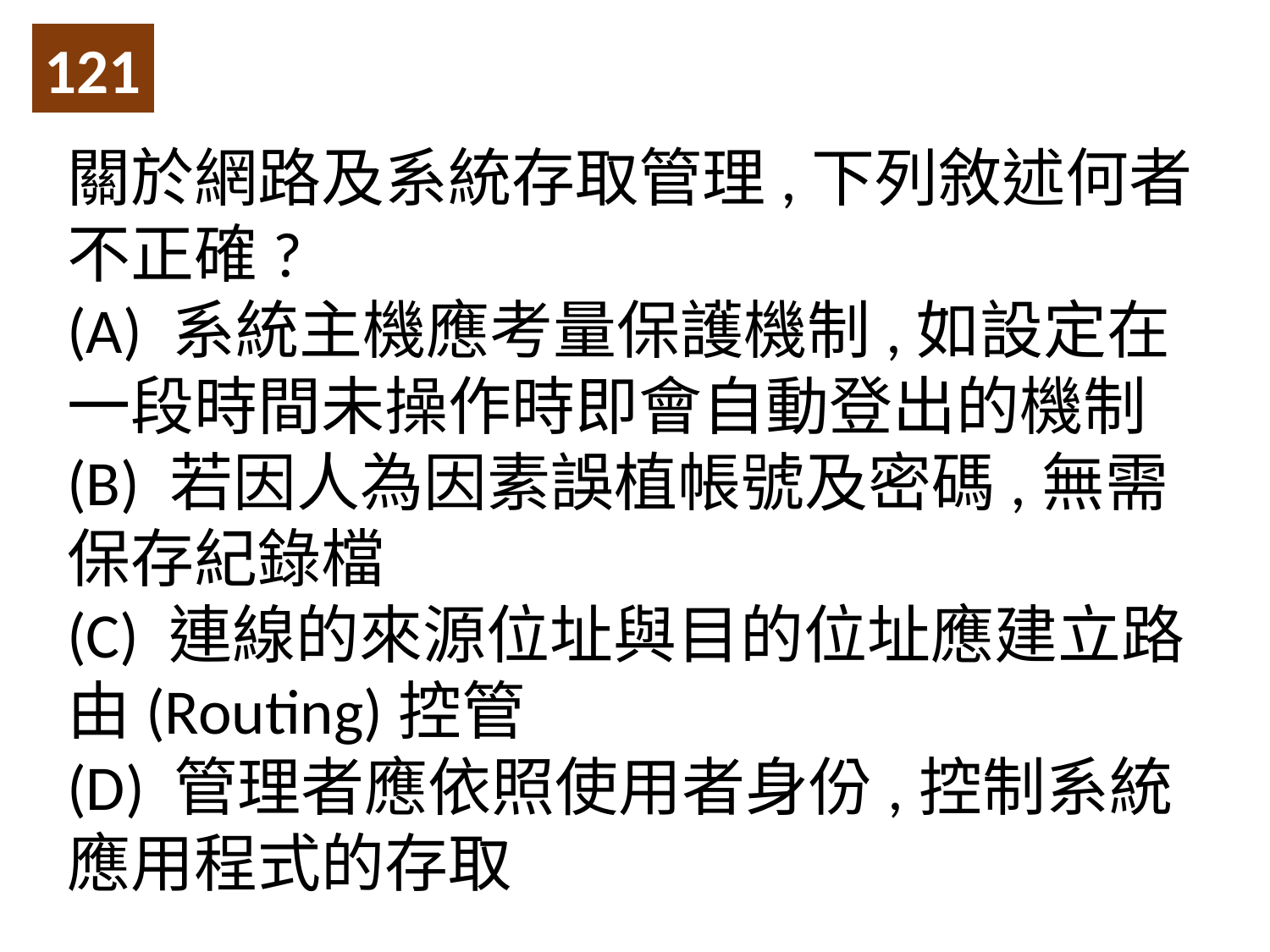

121
關於網路及系統存取管理,下列敘述何者不正確?
(A) 系統主機應考量保護機制,如設定在一段時間未操作時即會自動登出的機制
(B) 若因人為因素誤植帳號及密碼,無需保存紀錄檔
(C) 連線的來源位址與目的位址應建立路由(Routing)控管
(D) 管理者應依照使用者身份,控制系統應用程式的存取